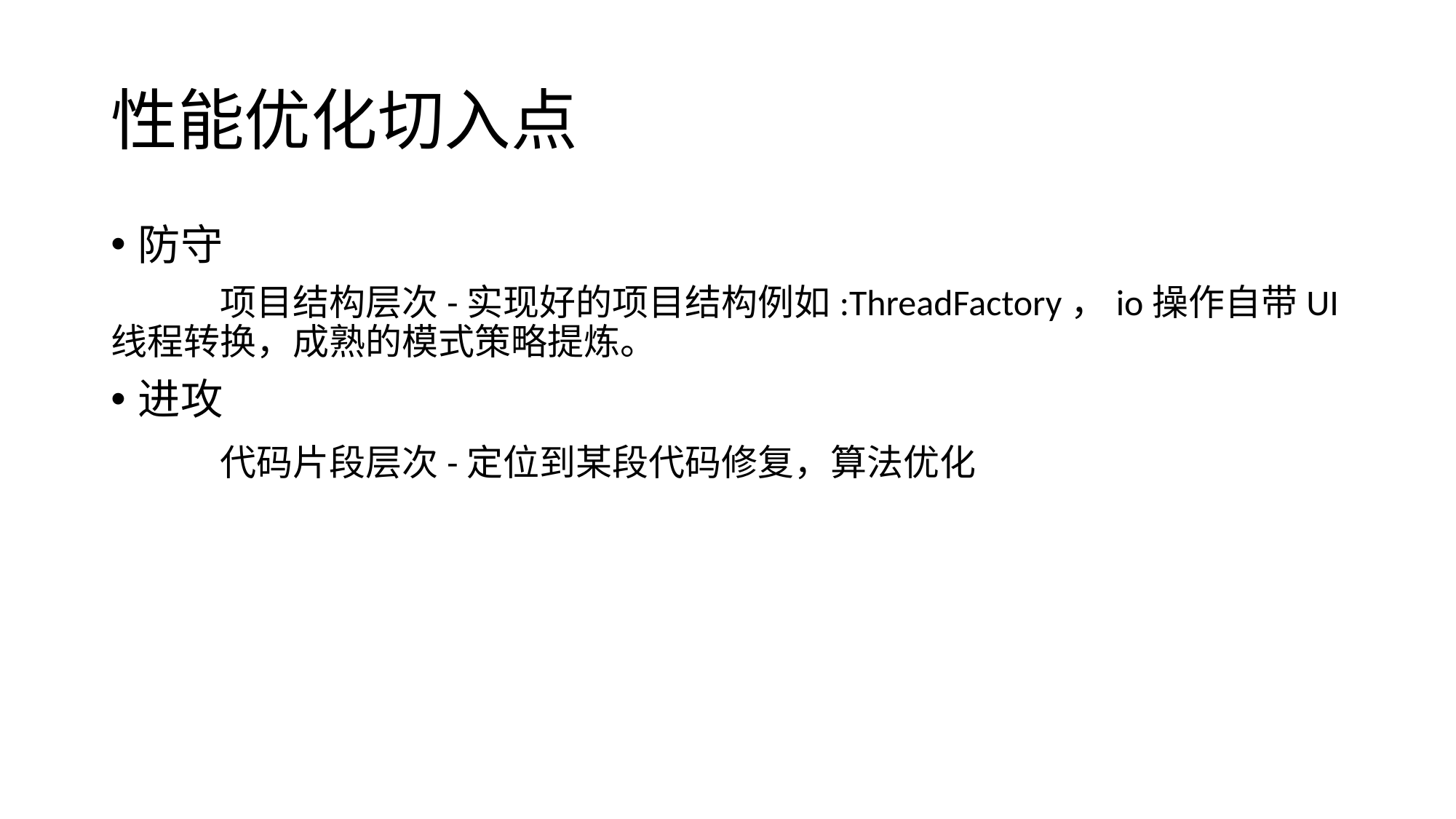

# 性能优化切入点
防守
	项目结构层次-实现好的项目结构例如:ThreadFactory，io操作自带UI线程转换，成熟的模式策略提炼。
进攻
	代码片段层次-定位到某段代码修复，算法优化